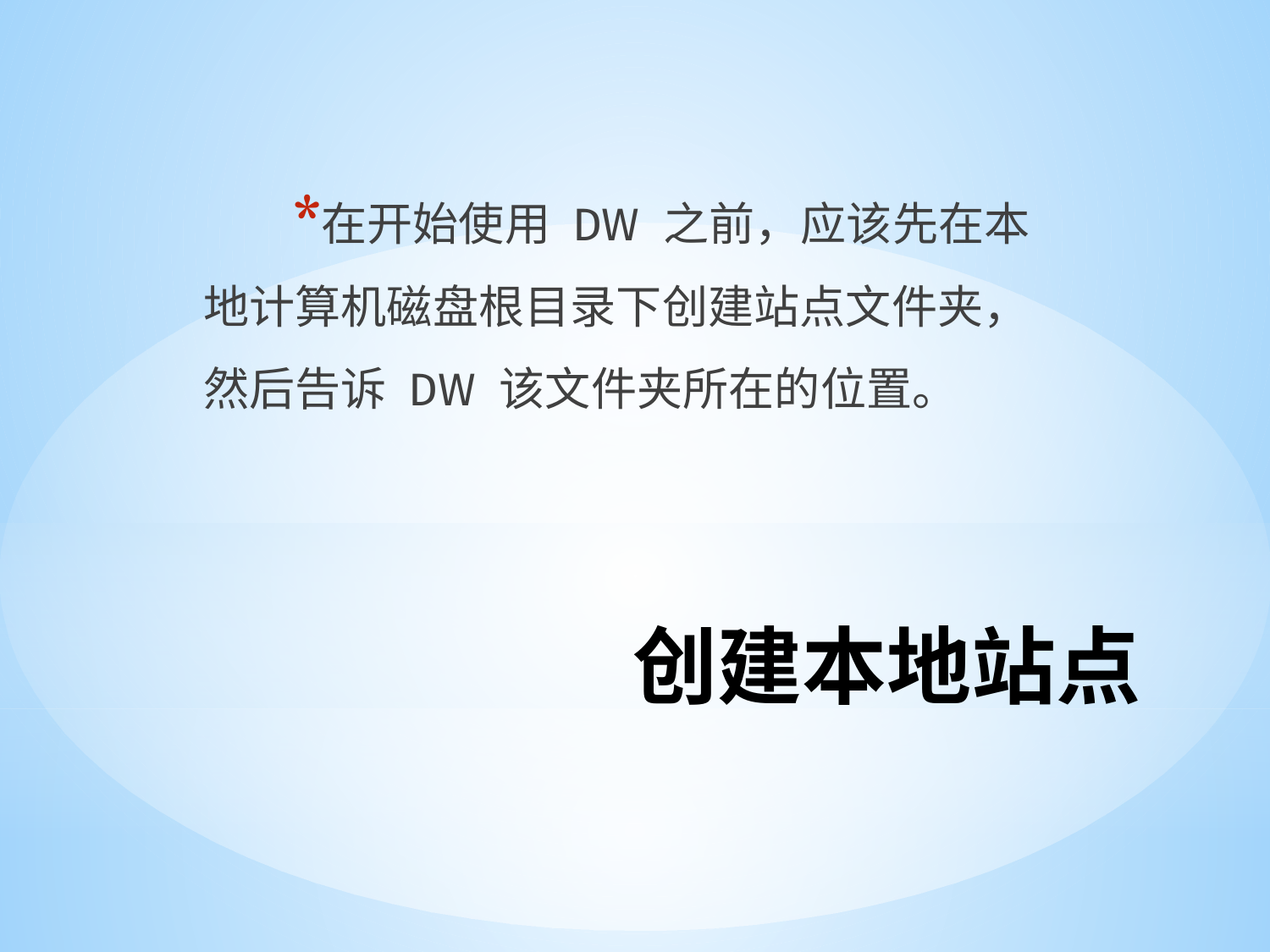

在开始使用 DW 之前，应该先在本地计算机磁盘根目录下创建站点文件夹，然后告诉 DW 该文件夹所在的位置。
# 创建本地站点